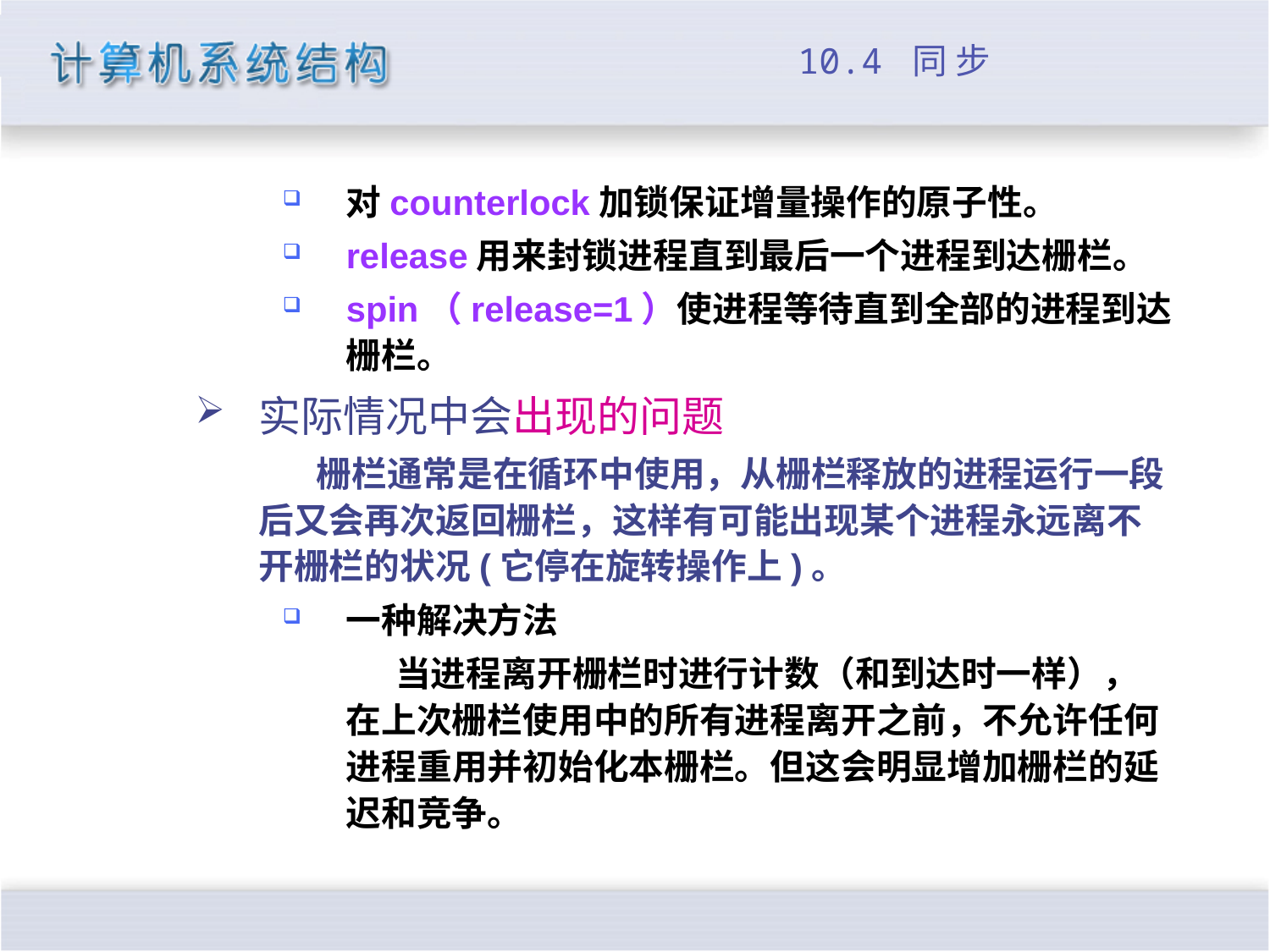

# 10.4 同 步
对counterlock加锁保证增量操作的原子性。
release用来封锁进程直到最后一个进程到达栅栏。
spin（release=1）使进程等待直到全部的进程到达栅栏。
实际情况中会出现的问题
              栅栏通常是在循环中使用，从栅栏释放的进程运行一段后又会再次返回栅栏，这样有可能出现某个进程永远离不开栅栏的状况(它停在旋转操作上)。
一种解决方法
             当进程离开栅栏时进行计数（和到达时一样），在上次栅栏使用中的所有进程离开之前，不允许任何进程重用并初始化本栅栏。但这会明显增加栅栏的延迟和竞争。